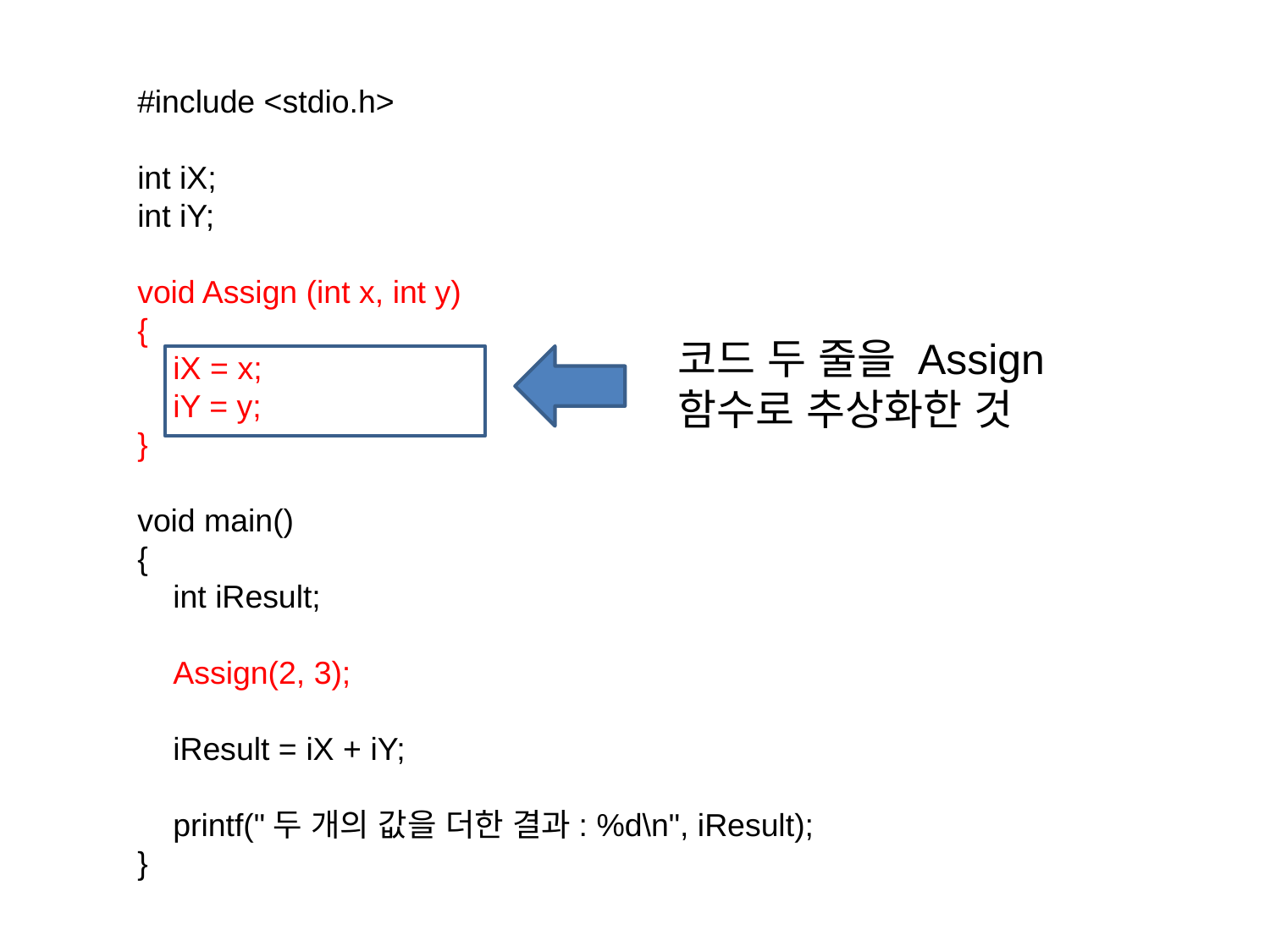

#include <stdio.h>

int iX;
int iY;

void Assign (int x, int y)
{
    iX = x;
    iY = y;
}

void main()
{
    int iResult;

    Assign(2, 3);

    iResult = iX + iY;

    printf("두 개의 값을 더한 결과: %d\n", iResult);
}
코드 두 줄을 Assign 함수로 추상화한 것